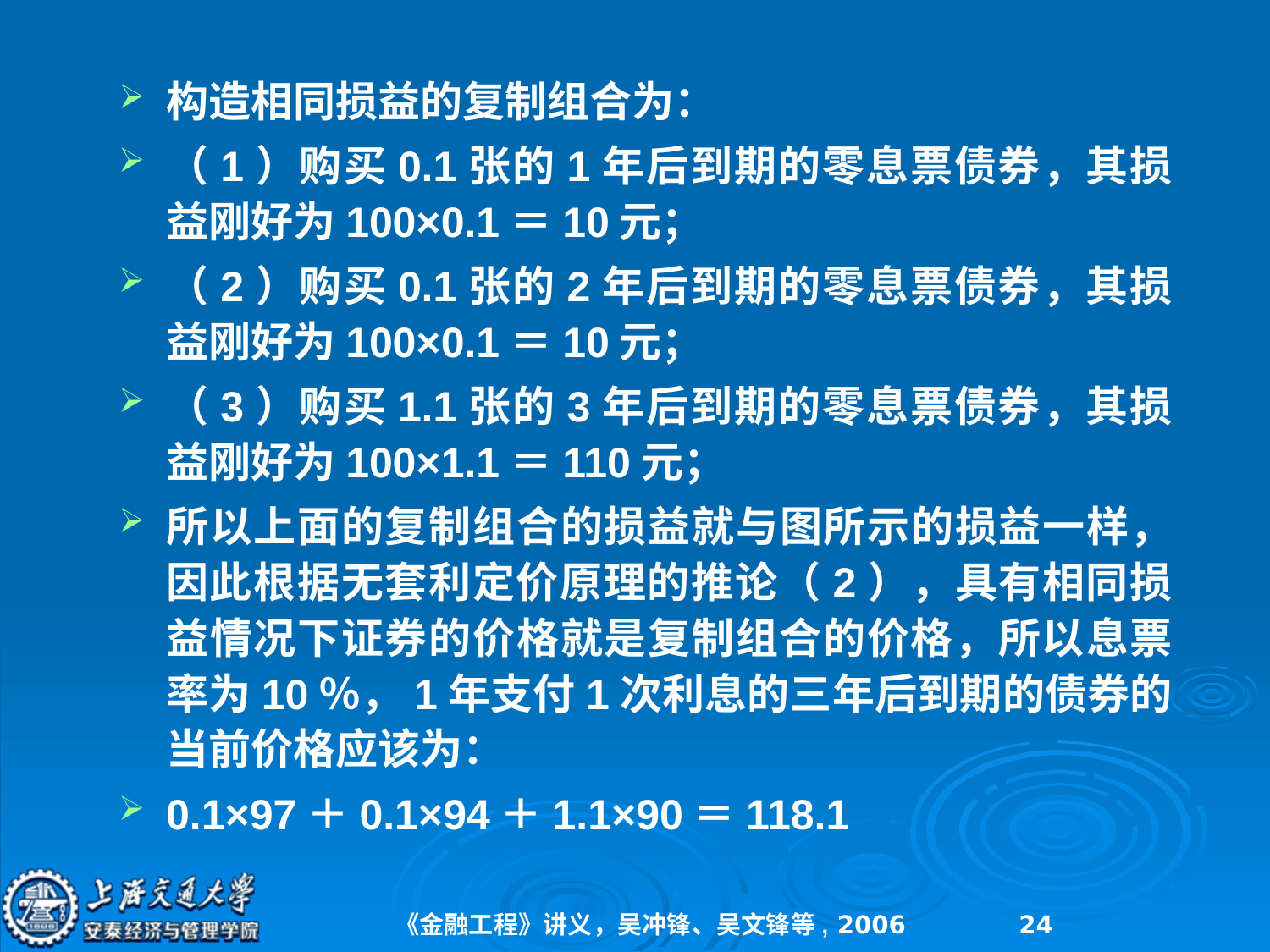

构造相同损益的复制组合为：
（1）购买0.1张的1年后到期的零息票债券，其损益刚好为100×0.1＝10元；
（2）购买0.1张的2年后到期的零息票债券，其损益刚好为100×0.1＝10元；
（3）购买1.1张的3年后到期的零息票债券，其损益刚好为100×1.1＝110元；
所以上面的复制组合的损益就与图所示的损益一样，因此根据无套利定价原理的推论（2），具有相同损益情况下证券的价格就是复制组合的价格，所以息票率为10％，1年支付1次利息的三年后到期的债券的当前价格应该为：
0.1×97＋0.1×94＋1.1×90＝118.1